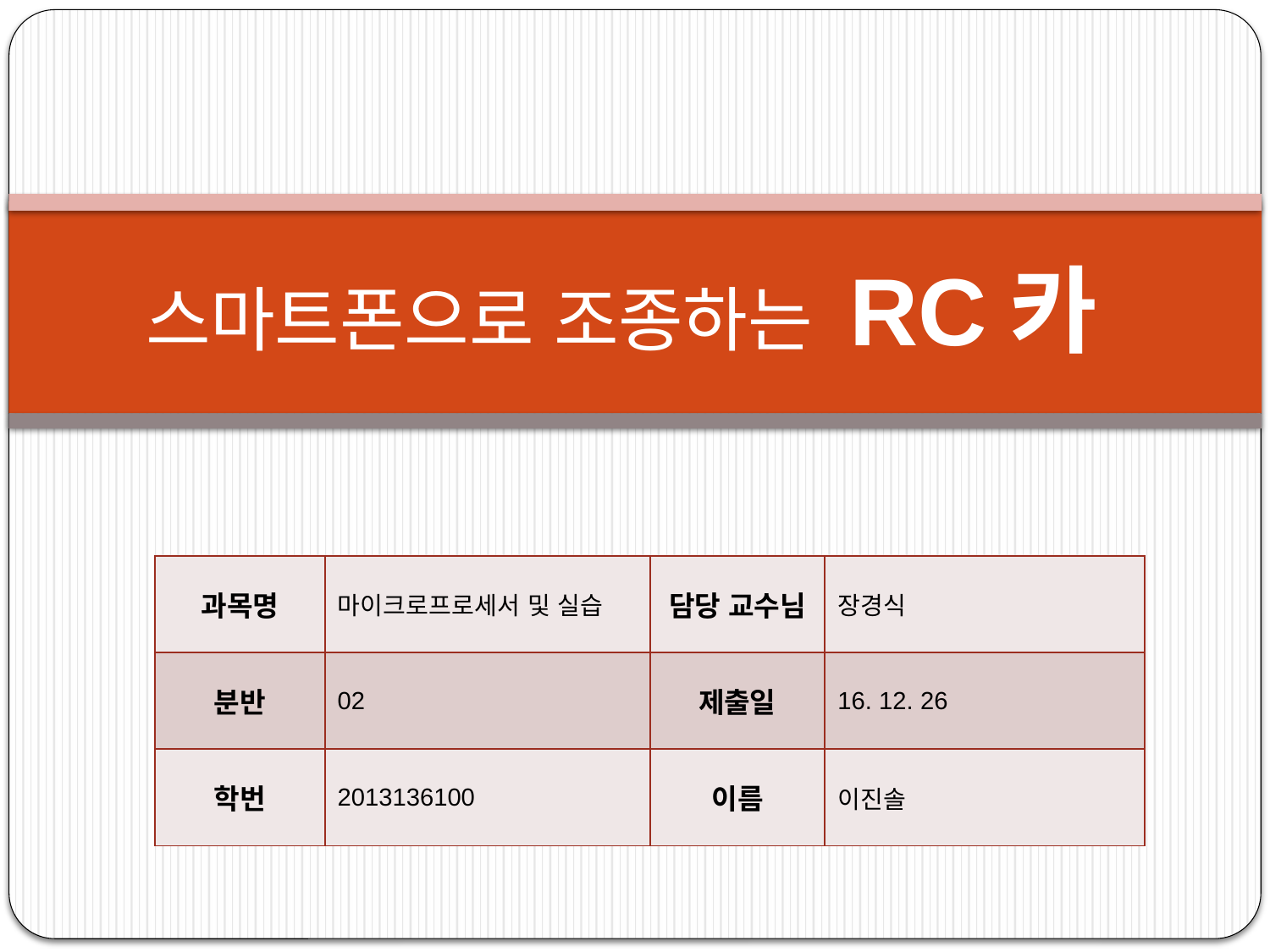

# 스마트폰으로 조종하는 RC카
| 과목명 | 마이크로프로세서 및 실습 | 담당 교수님 | 장경식 |
| --- | --- | --- | --- |
| 분반 | 02 | 제출일 | 16. 12. 26 |
| 학번 | 2013136100 | 이름 | 이진솔 |